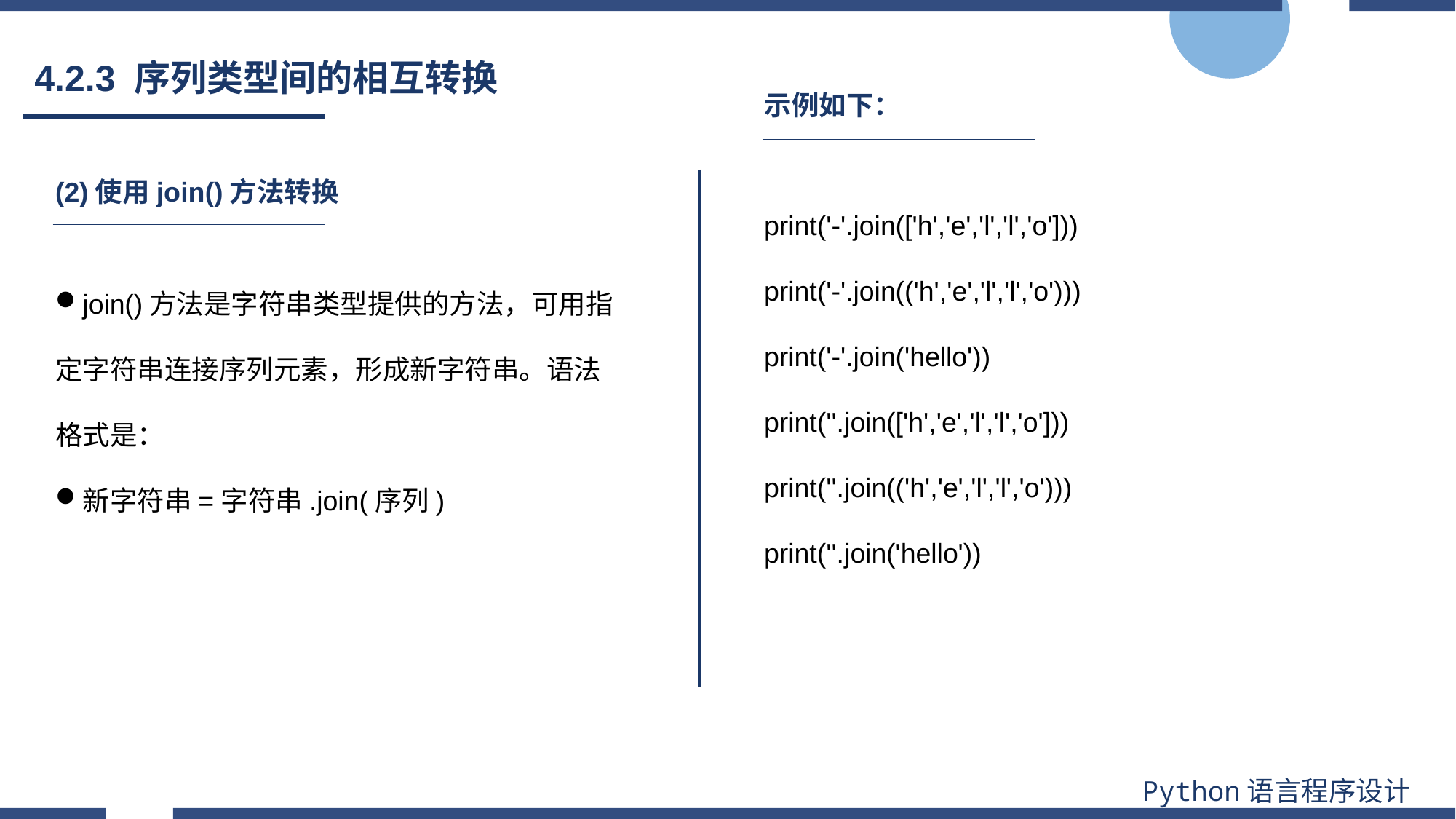

# 4.2.3 序列类型间的相互转换
示例如下：
(2)使用join()方法转换
print('-'.join(['h','e','l','l','o']))
print('-'.join(('h','e','l','l','o')))
print('-'.join('hello'))
print(''.join(['h','e','l','l','o']))
print(''.join(('h','e','l','l','o')))
print(''.join('hello'))
join()方法是字符串类型提供的方法，可用指定字符串连接序列元素，形成新字符串。语法格式是：
新字符串=字符串.join(序列)